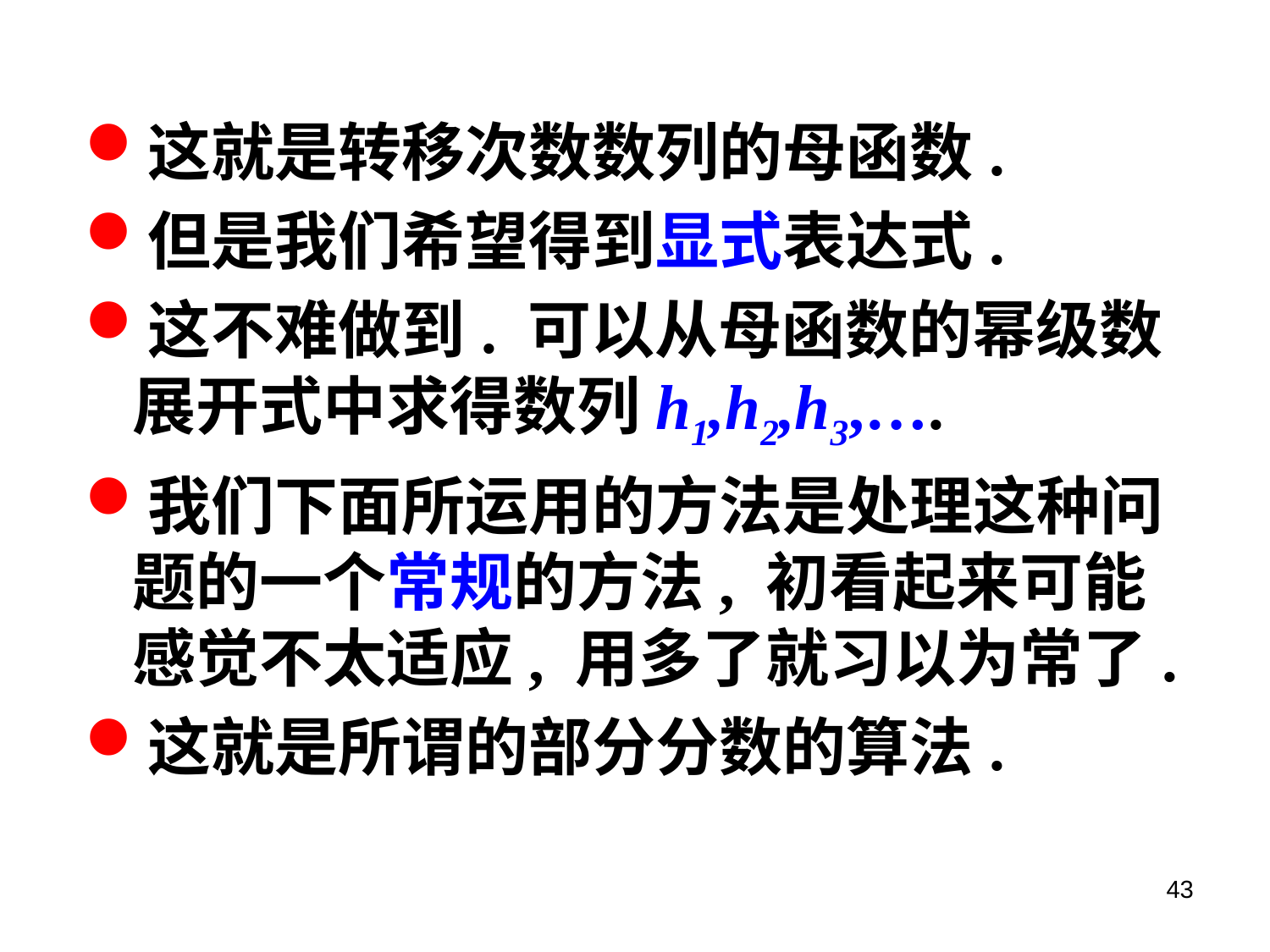

这就是转移次数数列的母函数.
但是我们希望得到显式表达式.
这不难做到. 可以从母函数的幂级数展开式中求得数列h1,h2,h3,….
我们下面所运用的方法是处理这种问题的一个常规的方法, 初看起来可能感觉不太适应, 用多了就习以为常了.
这就是所谓的部分分数的算法.
43